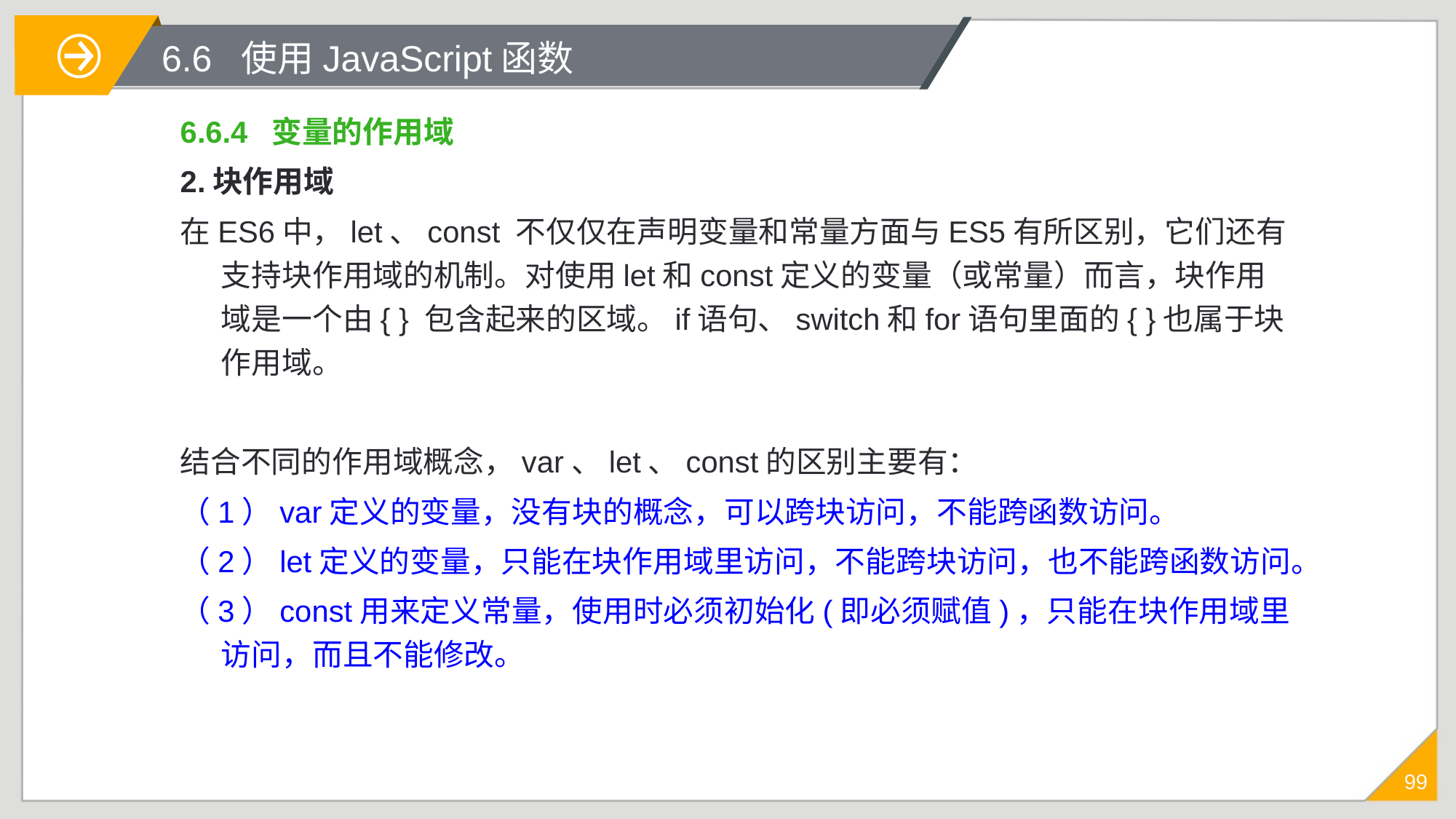

# 6.6  使用JavaScript函数
6.6.4  变量的作用域
2.块作用域
在ES6中，let、const 不仅仅在声明变量和常量方面与ES5有所区别，它们还有支持块作用域的机制。对使用let和const定义的变量（或常量）而言，块作用域是一个由{ } 包含起来的区域。if语句、switch和for语句里面的{ }也属于块作用域。

结合不同的作用域概念，var、let、const的区别主要有：
（1）var定义的变量，没有块的概念，可以跨块访问，不能跨函数访问。
（2）let定义的变量，只能在块作用域里访问，不能跨块访问，也不能跨函数访问。
（3）const用来定义常量，使用时必须初始化(即必须赋值)，只能在块作用域里访问，而且不能修改。